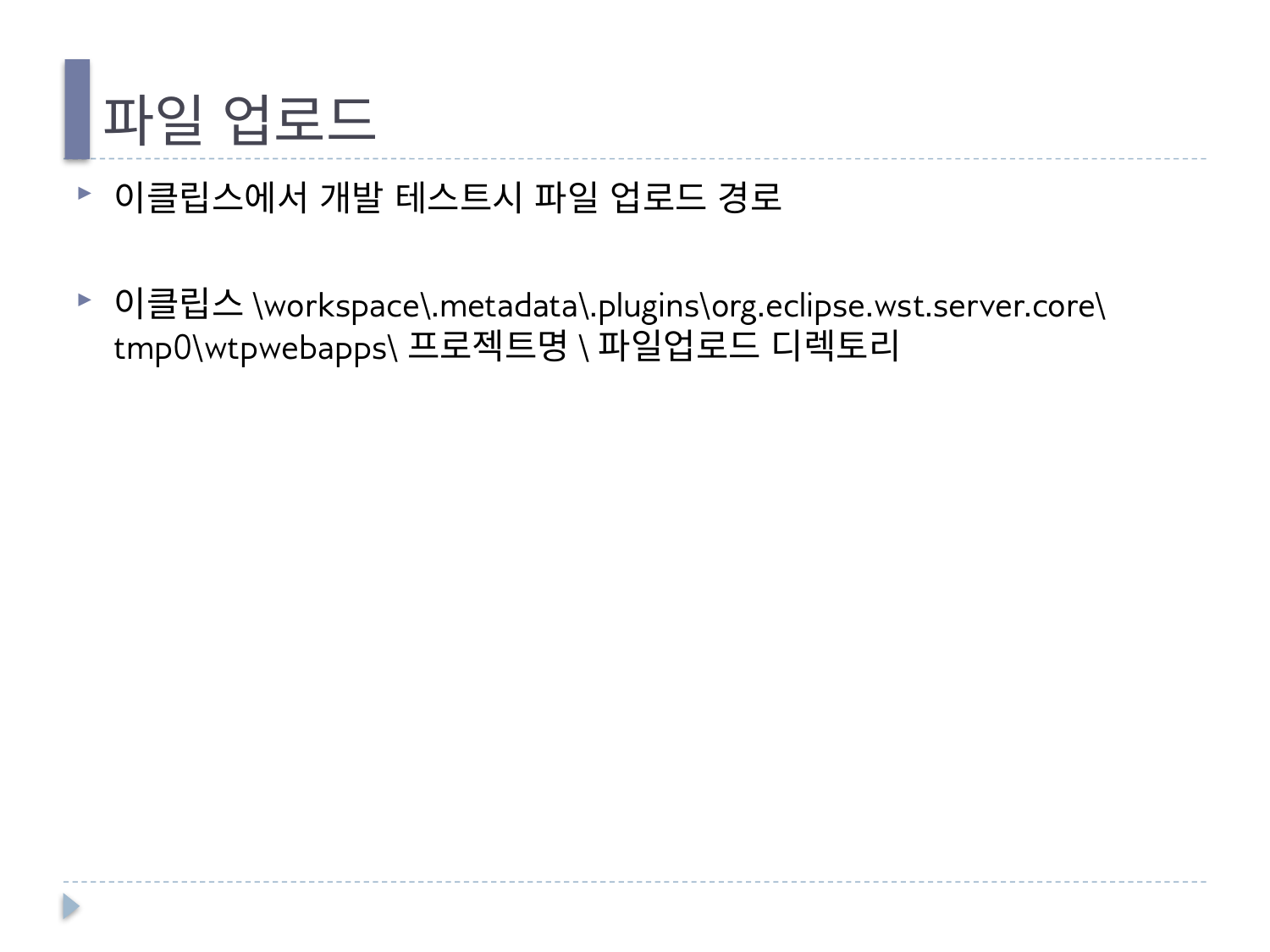

# 파일 업로드
이클립스에서 개발 테스트시 파일 업로드 경로

이클립스\workspace\.metadata\.plugins\org.eclipse.wst.server.core\tmp0\wtpwebapps\프로젝트명\파일업로드 디렉토리